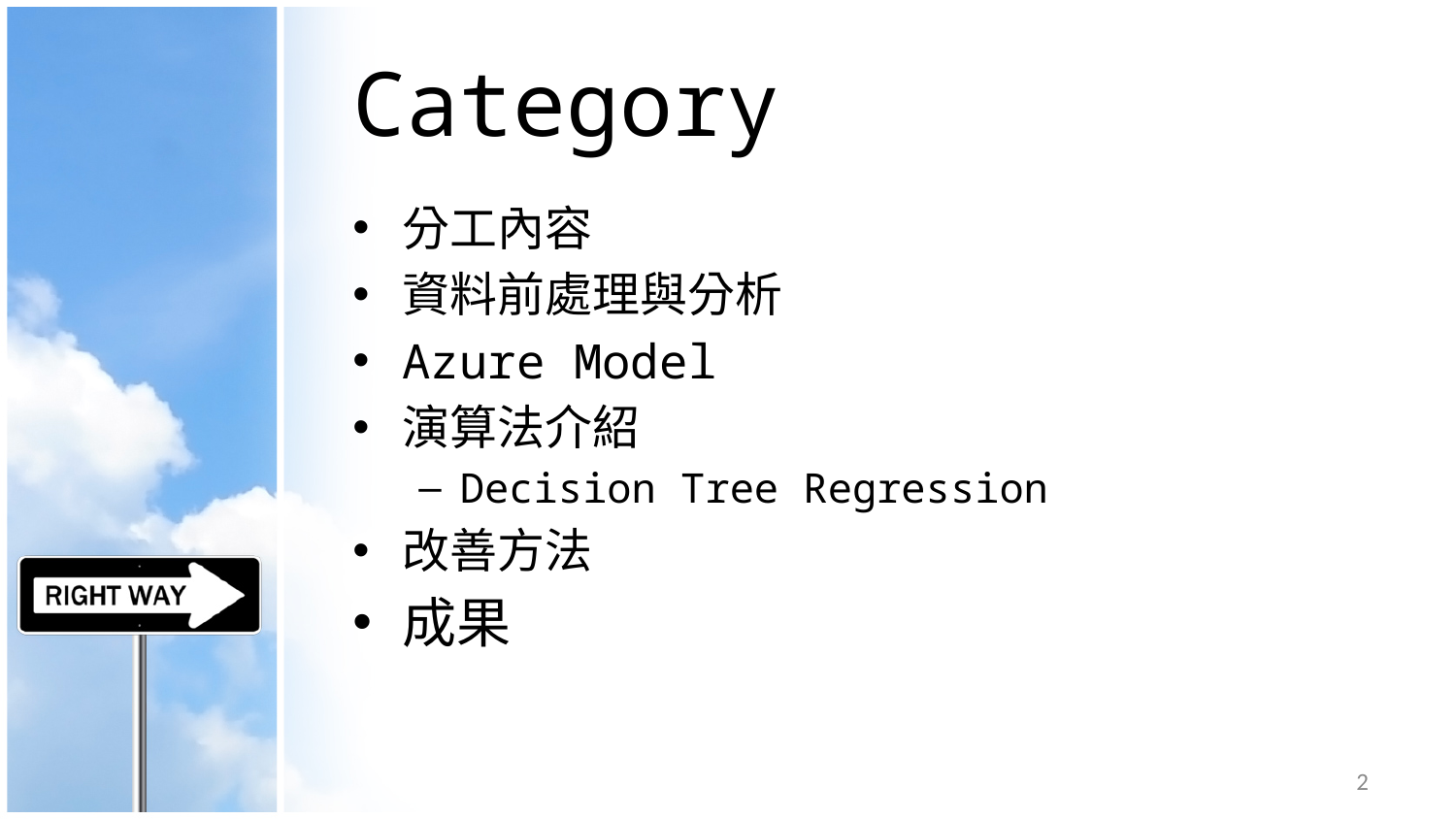

# Category
分工內容
資料前處理與分析
Azure Model
演算法介紹
Decision Tree Regression
改善方法
成果
2